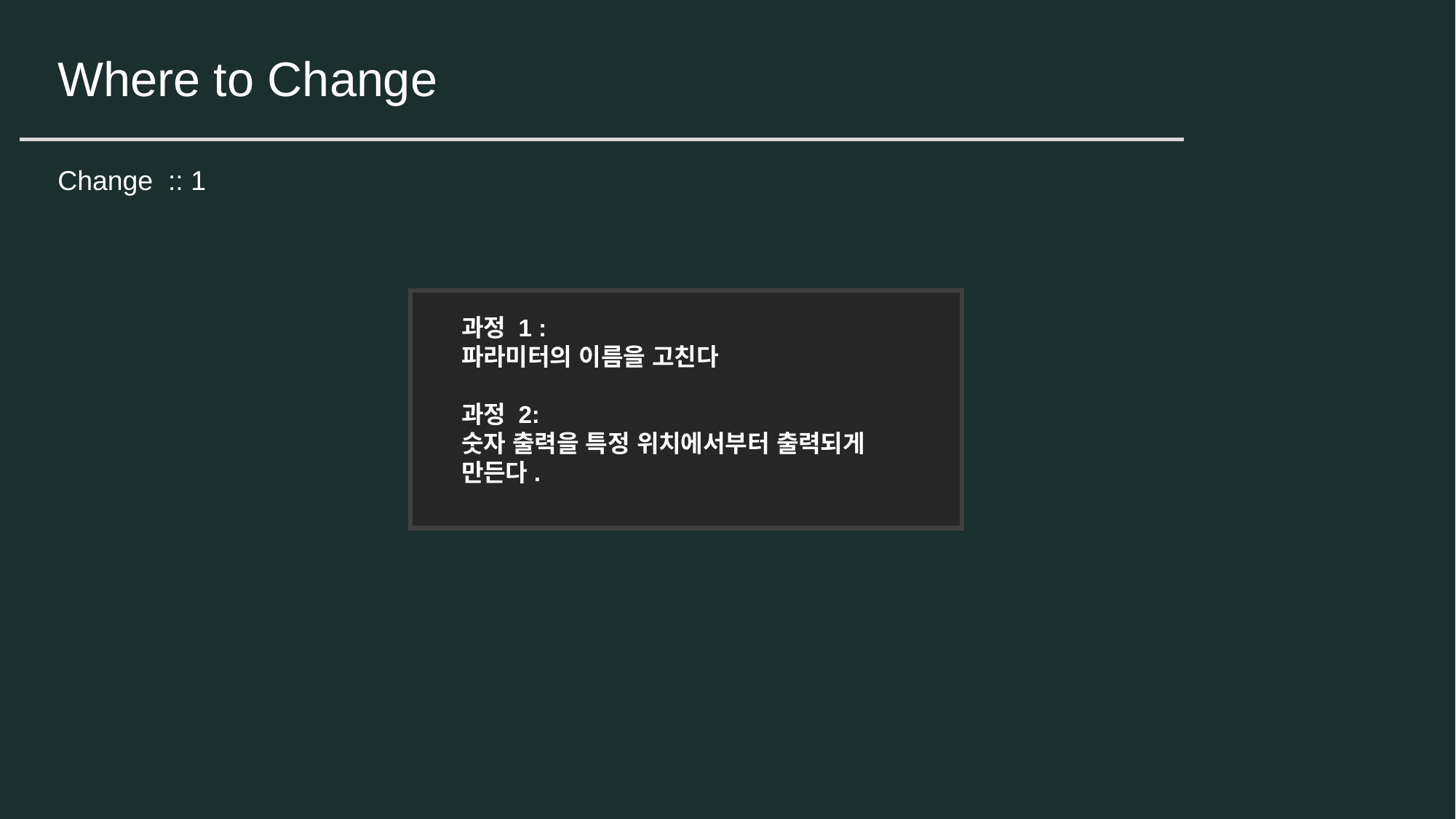

Where to Change
Change  :: 1

과정 1 :
파라미터의 이름을 고친다

과정 2:
숫자 출력을 특정 위치에서부터 출력되게 만든다.